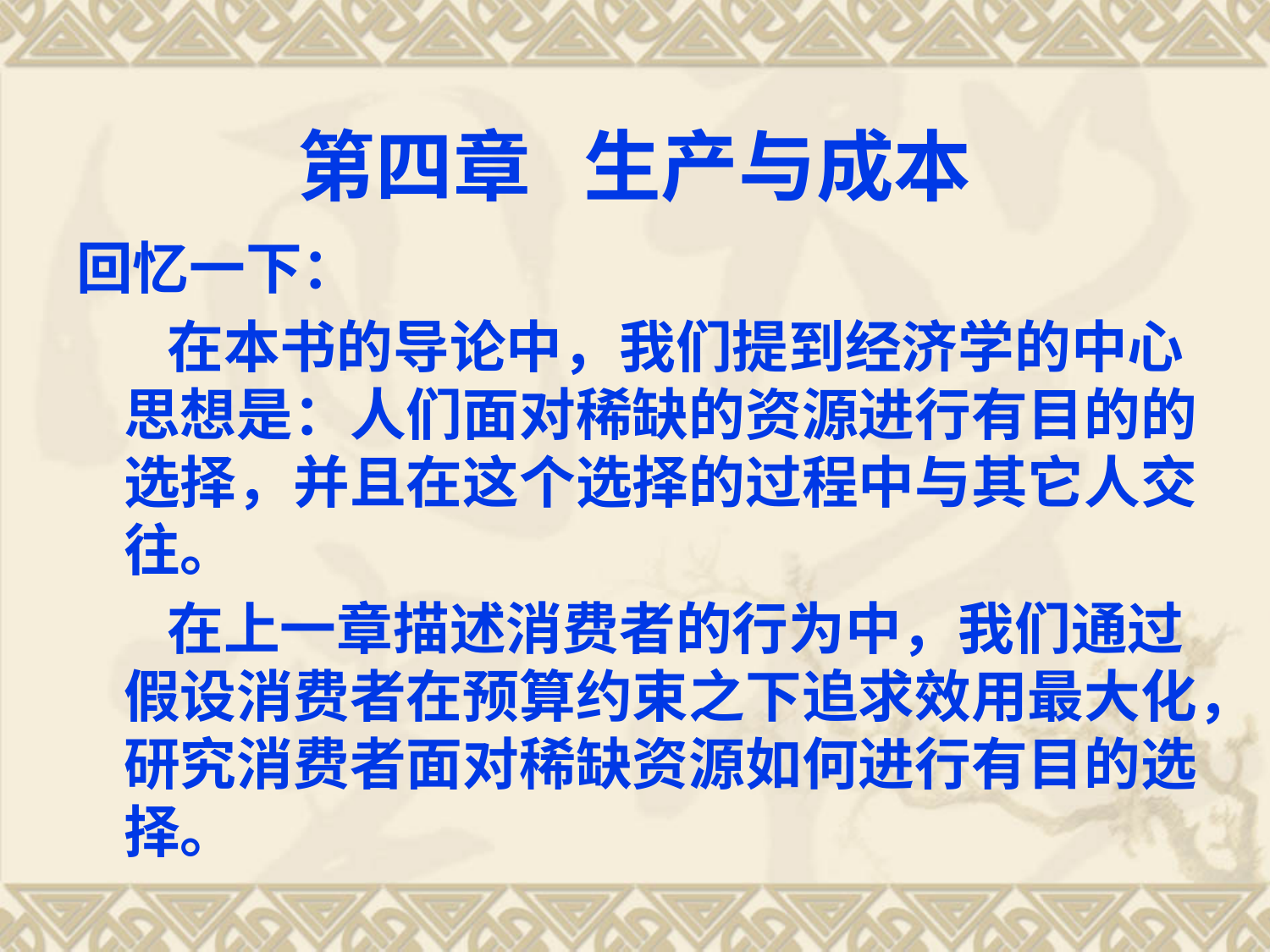

第四章   生产与成本
回忆一下：
      在本书的导论中，我们提到经济学的中心思想是：人们面对稀缺的资源进行有目的的选择，并且在这个选择的过程中与其它人交往。
      在上一章描述消费者的行为中，我们通过假设消费者在预算约束之下追求效用最大化，研究消费者面对稀缺资源如何进行有目的选择。